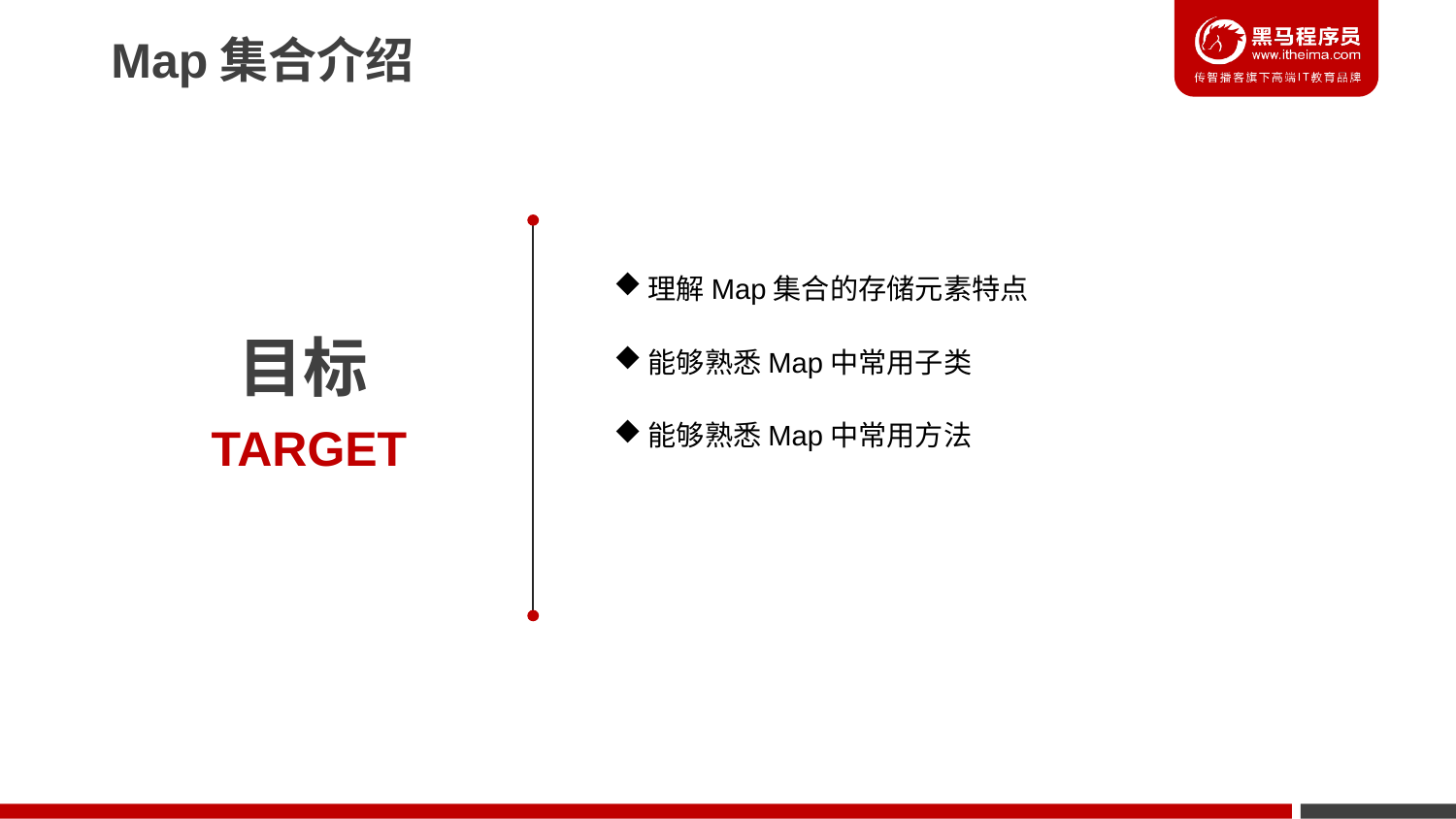

# Map集合介绍
理解Map集合的存储元素特点
能够熟悉Map中常用子类
能够熟悉Map中常用方法